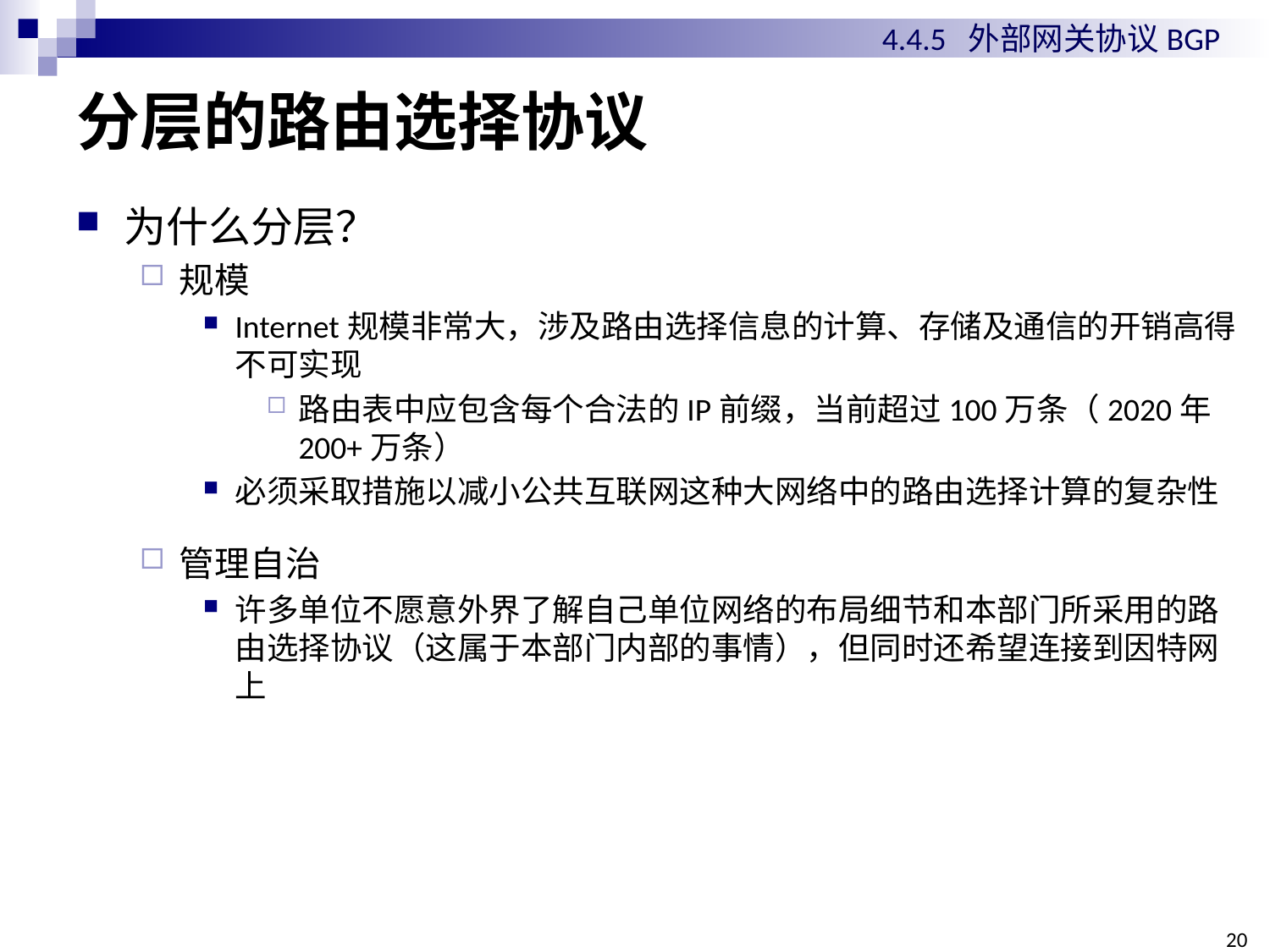

4.4.5  外部网关协议BGP
# 分层的路由选择协议
为什么分层？
规模
Internet规模非常大，涉及路由选择信息的计算、存储及通信的开销高得不可实现
路由表中应包含每个合法的IP前缀，当前超过100万条（2020年200+万条）
必须采取措施以减小公共互联网这种大网络中的路由选择计算的复杂性
管理自治
许多单位不愿意外界了解自己单位网络的布局细节和本部门所采用的路由选择协议（这属于本部门内部的事情），但同时还希望连接到因特网上
200